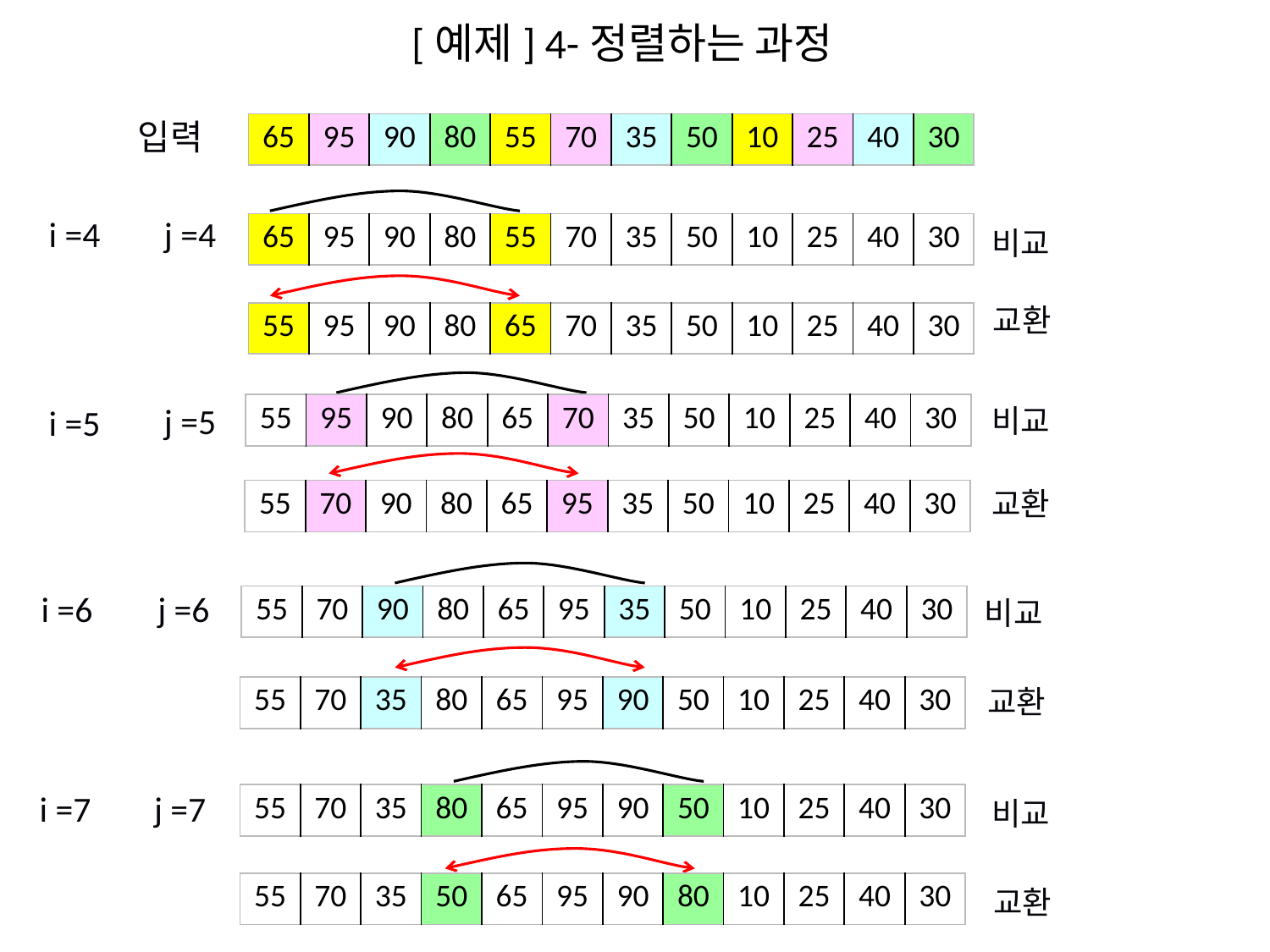

[예제] 4-정렬하는 과정
입력
| 65 | 95 | 90 | 80 | 55 | 70 | 35 | 50 | 10 | 25 | 40 | 30 |
| --- | --- | --- | --- | --- | --- | --- | --- | --- | --- | --- | --- |

 i =4
 j =4
| 65 | 95 | 90 | 80 | 55 | 70 | 35 | 50 | 10 | 25 | 40 | 30 |
| --- | --- | --- | --- | --- | --- | --- | --- | --- | --- | --- | --- |
비교

교환
| 55 | 95 | 90 | 80 | 65 | 70 | 35 | 50 | 10 | 25 | 40 | 30 |
| --- | --- | --- | --- | --- | --- | --- | --- | --- | --- | --- | --- |

 j =5
 i =5
| 55 | 95 | 90 | 80 | 65 | 70 | 35 | 50 | 10 | 25 | 40 | 30 |
| --- | --- | --- | --- | --- | --- | --- | --- | --- | --- | --- | --- |
비교

교환
| 55 | 70 | 90 | 80 | 65 | 95 | 35 | 50 | 10 | 25 | 40 | 30 |
| --- | --- | --- | --- | --- | --- | --- | --- | --- | --- | --- | --- |

 i =6
 j =6
| 55 | 70 | 90 | 80 | 65 | 95 | 35 | 50 | 10 | 25 | 40 | 30 |
| --- | --- | --- | --- | --- | --- | --- | --- | --- | --- | --- | --- |
비교

교환
| 55 | 70 | 35 | 80 | 65 | 95 | 90 | 50 | 10 | 25 | 40 | 30 |
| --- | --- | --- | --- | --- | --- | --- | --- | --- | --- | --- | --- |

 i =7
 j =7
| 55 | 70 | 35 | 80 | 65 | 95 | 90 | 50 | 10 | 25 | 40 | 30 |
| --- | --- | --- | --- | --- | --- | --- | --- | --- | --- | --- | --- |
비교

| 55 | 70 | 35 | 50 | 65 | 95 | 90 | 80 | 10 | 25 | 40 | 30 |
| --- | --- | --- | --- | --- | --- | --- | --- | --- | --- | --- | --- |
교환